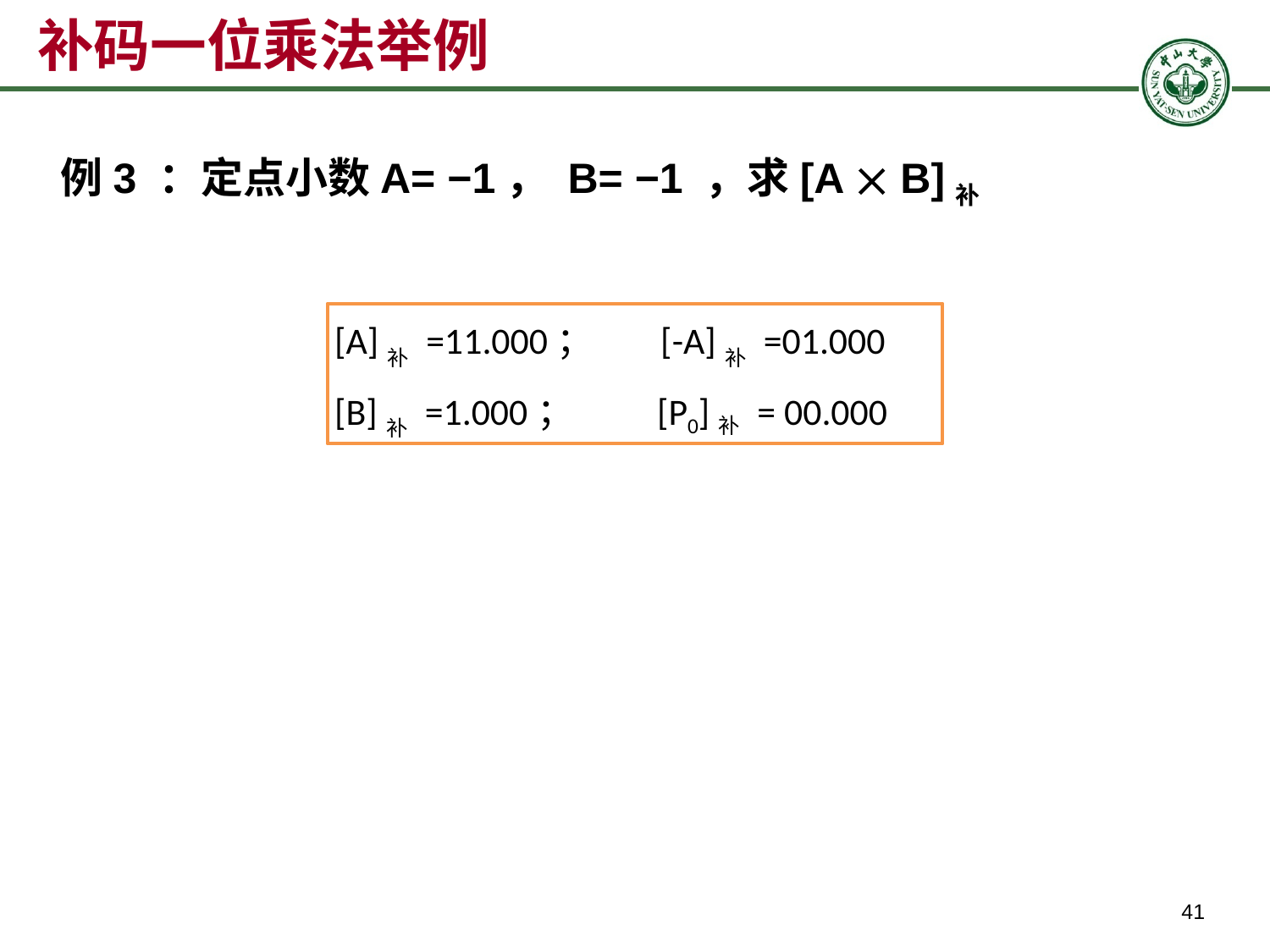

补码一位乘法举例
例3 ：定点小数A= −1， B= −1 ，求[A × B]补
[A]补 =11.000；       [-A]补 =01.000
[B]补 =1.000；         [P0]补 = 00.000